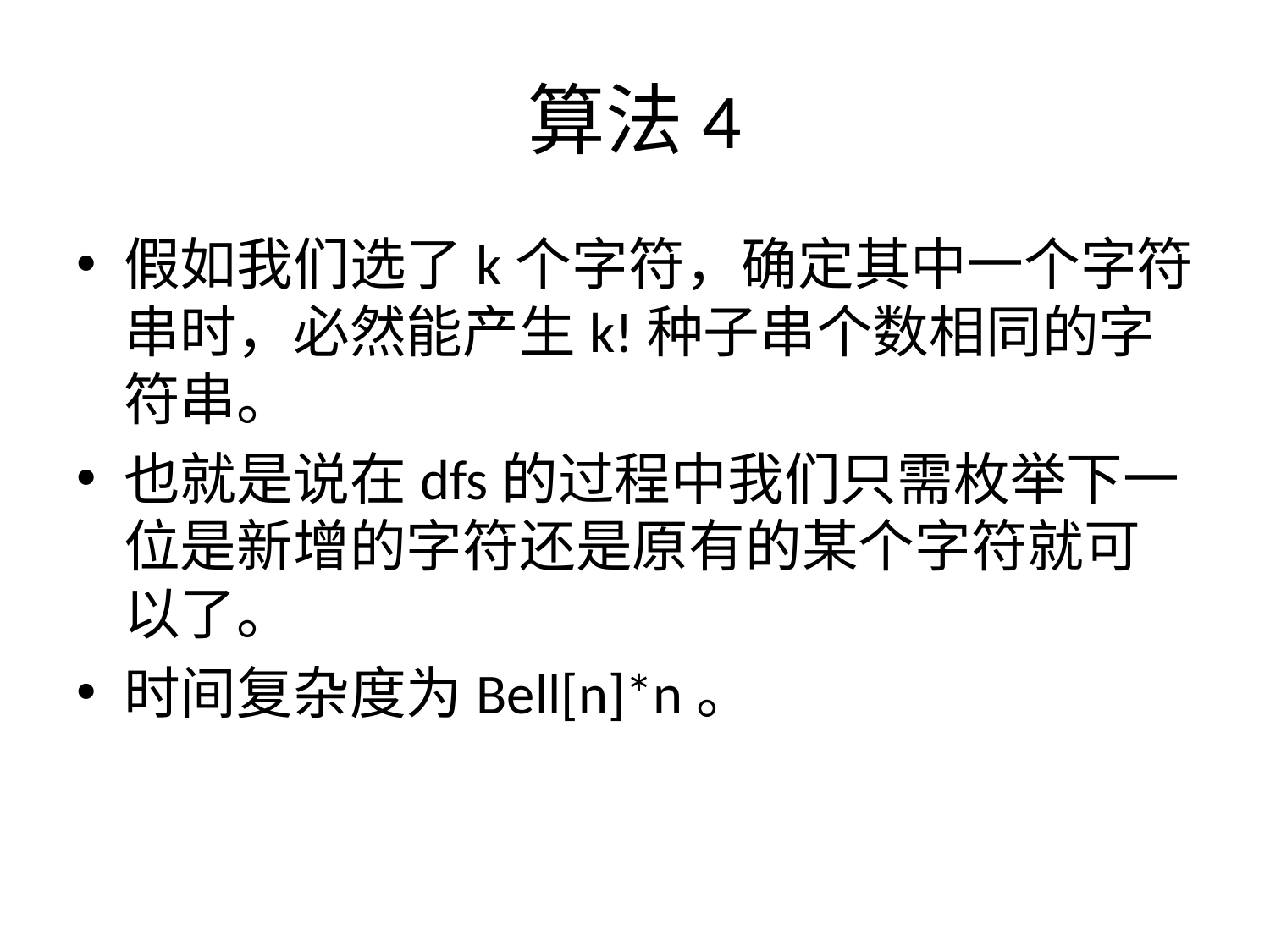

# 算法4
假如我们选了k个字符，确定其中一个字符串时，必然能产生k!种子串个数相同的字符串。
也就是说在dfs的过程中我们只需枚举下一位是新增的字符还是原有的某个字符就可以了。
时间复杂度为Bell[n]*n。